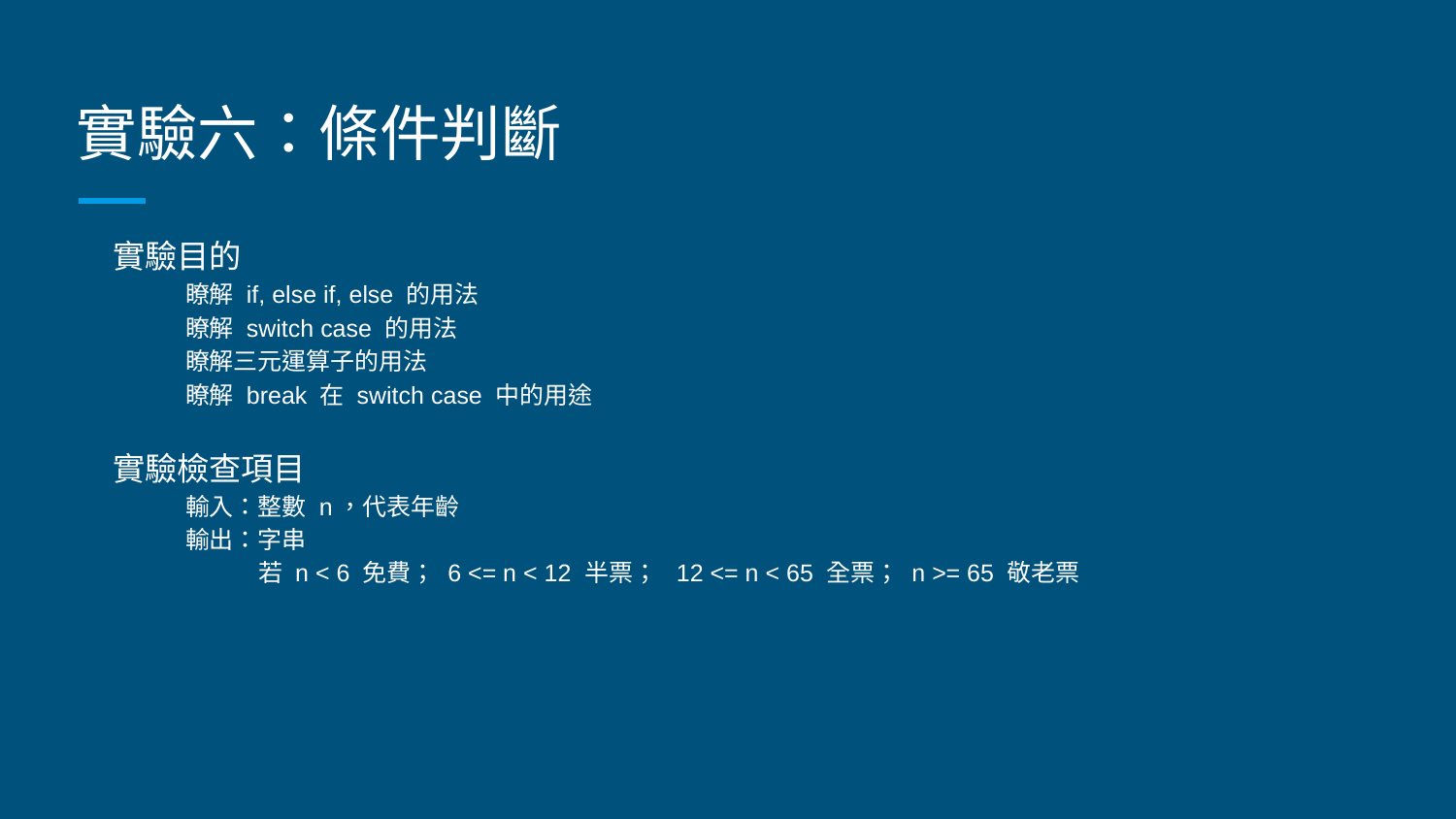

# 實驗六：條件判斷
實驗目的
瞭解 if, else if, else 的用法
瞭解 switch case 的用法
瞭解三元運算子的用法
瞭解 break 在 switch case 中的用途

實驗檢查項目
輸入：整數 n，代表年齡
輸出：字串
若 n < 6 免費； 6 <= n < 12 半票；  12 <= n < 65 全票； n >= 65 敬老票